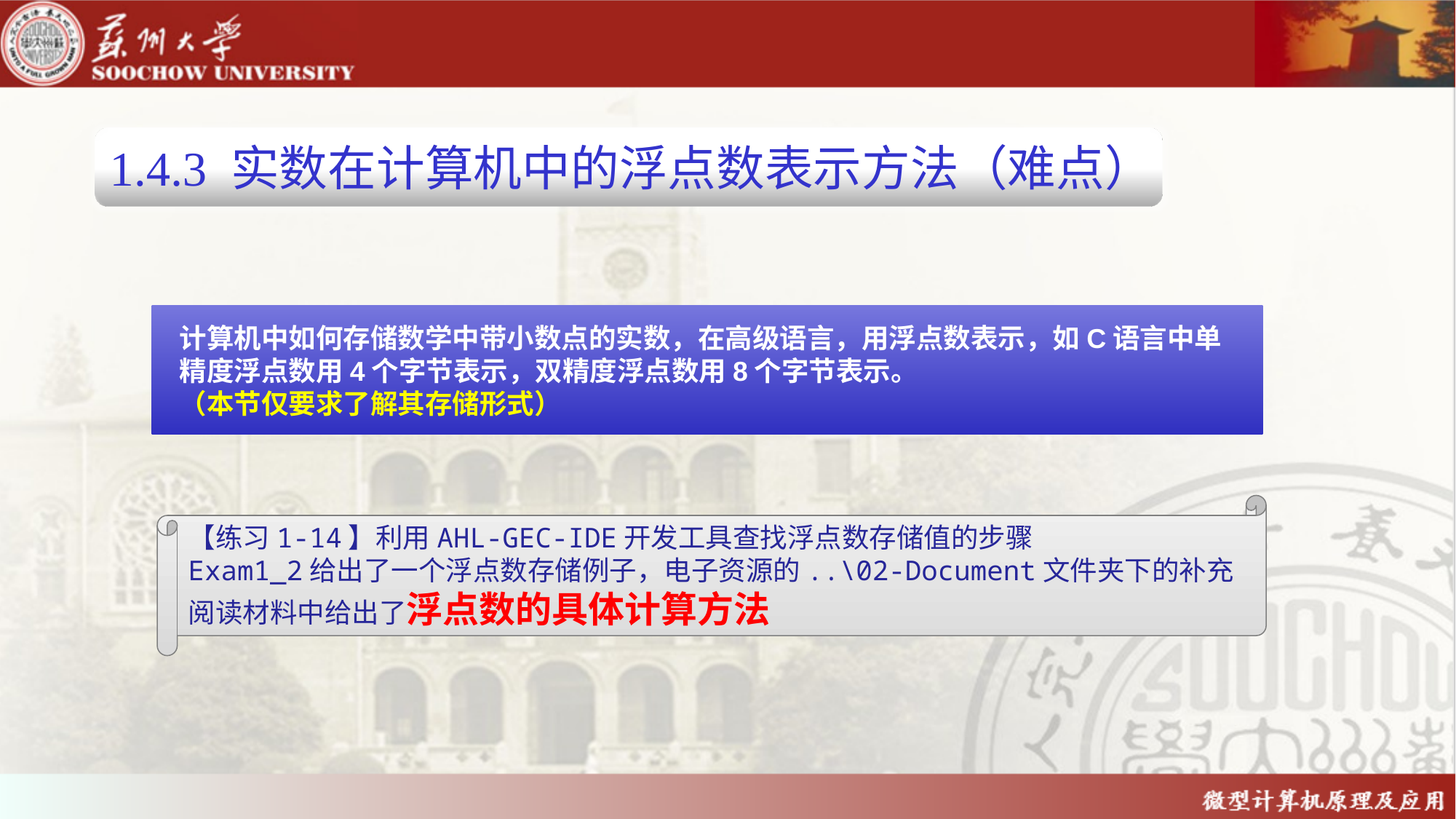

1.4.3 实数在计算机中的浮点数表示方法（难点）

计算机中如何存储数学中带小数点的实数，在高级语言，用浮点数表示，如C语言中单精度浮点数用4个字节表示，双精度浮点数用8个字节表示。
（本节仅要求了解其存储形式）
【练习1-14】利用AHL-GEC-IDE开发工具查找浮点数存储值的步骤
Exam1_2给出了一个浮点数存储例子，电子资源的..\02-Document文件夹下的补充阅读材料中给出了浮点数的具体计算方法